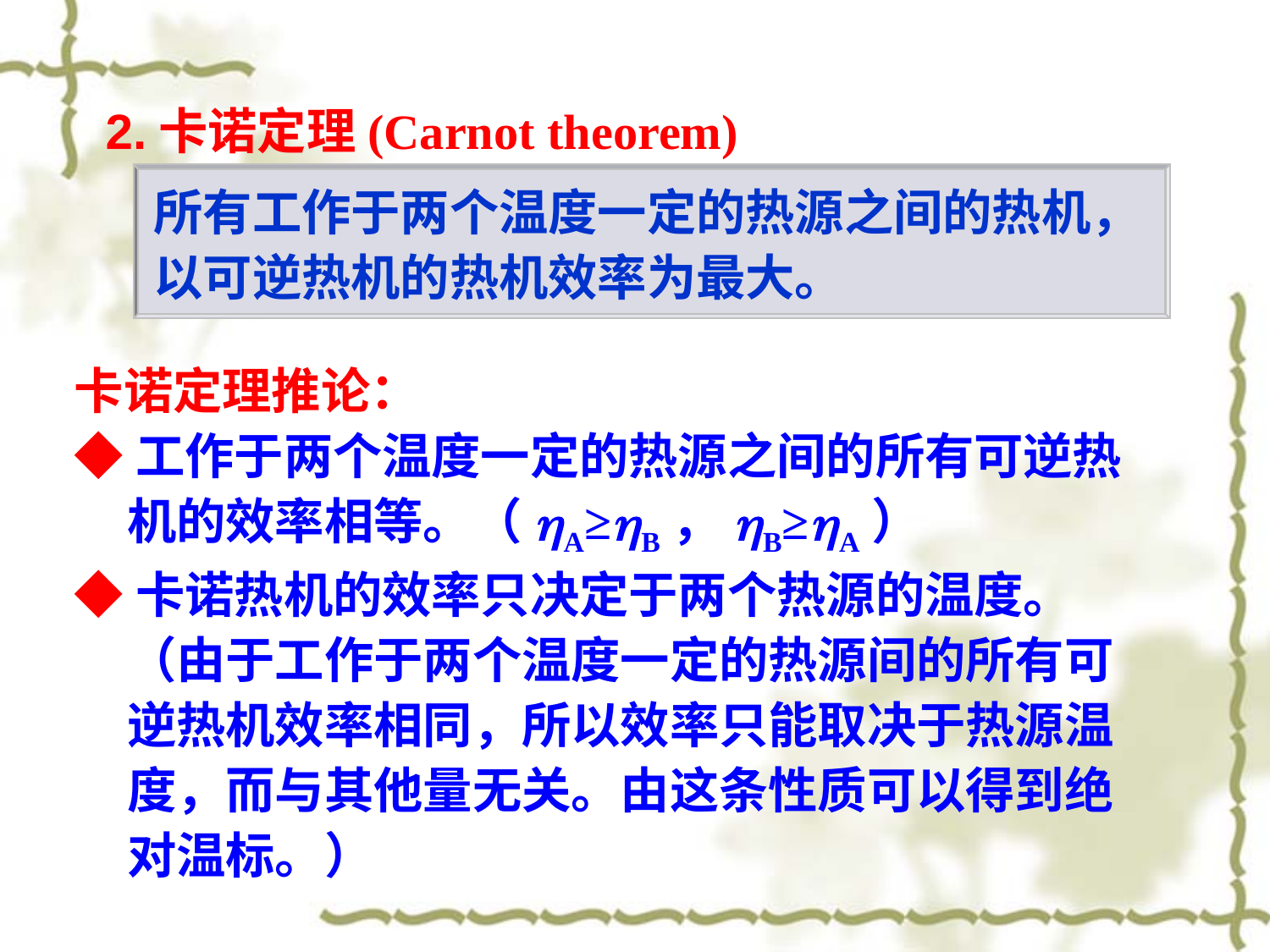

2.卡诺定理(Carnot theorem)

所有工作于两个温度一定的热源之间的热机，以可逆热机的热机效率为最大。
卡诺定理推论：
◆工作于两个温度一定的热源之间的所有可逆热机的效率相等。（ηA≥ηB，ηB≥ηA）
◆卡诺热机的效率只决定于两个热源的温度。（由于工作于两个温度一定的热源间的所有可逆热机效率相同，所以效率只能取决于热源温度，而与其他量无关。由这条性质可以得到绝对温标。）